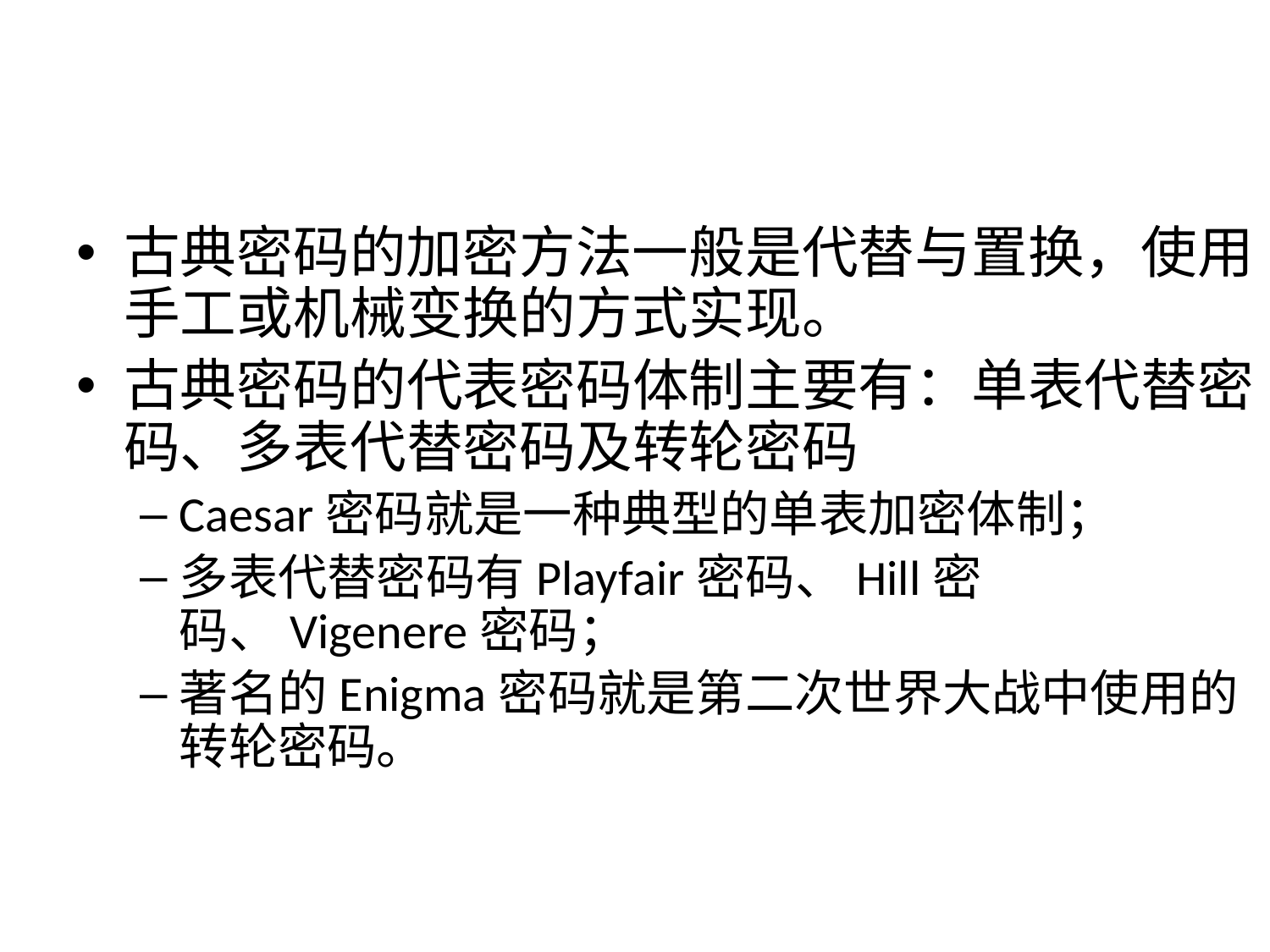

古典密码的加密方法一般是代替与置换，使用手工或机械变换的方式实现。
古典密码的代表密码体制主要有：单表代替密码、多表代替密码及转轮密码
Caesar密码就是一种典型的单表加密体制；
多表代替密码有Playfair密码、Hill密码、Vigenere密码；
著名的Enigma密码就是第二次世界大战中使用的转轮密码。